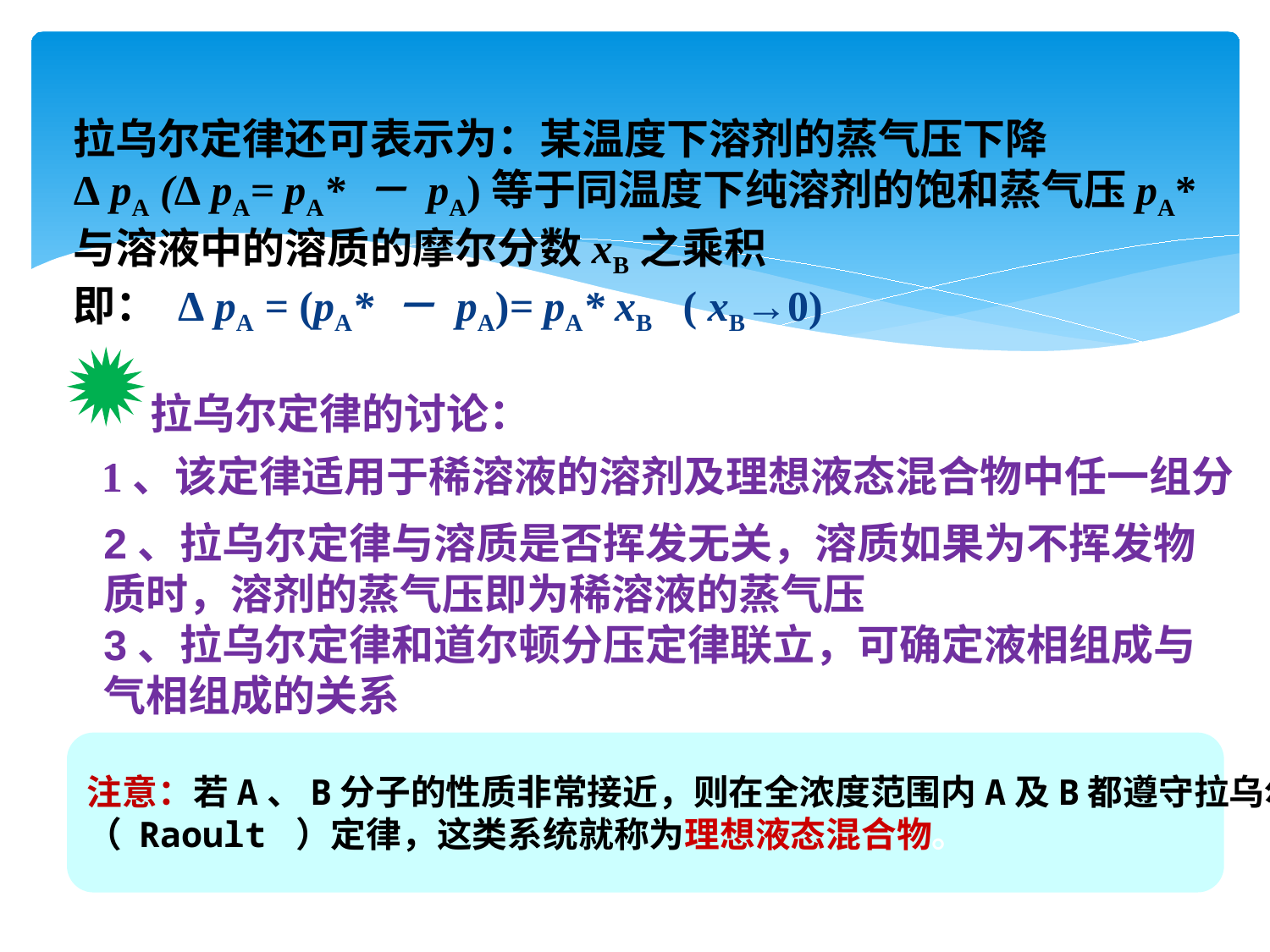

拉乌尔定律还可表示为：某温度下溶剂的蒸气压下降
Δ pA (Δ pA= pA* － pA)等于同温度下纯溶剂的饱和蒸气压pA* 与溶液中的溶质的摩尔分数xB之乘积
即： Δ pA = (pA* － pA)= pA* xB     ( xB→0)

       拉乌尔定律的讨论：

1、该定律适用于稀溶液的溶剂及理想液态混合物中任一组分
2、拉乌尔定律与溶质是否挥发无关，溶质如果为不挥发物质时，溶剂的蒸气压即为稀溶液的蒸气压
3、拉乌尔定律和道尔顿分压定律联立，可确定液相组成与气相组成的关系
注意：若A、B分子的性质非常接近，则在全浓度范围内A及B都遵守拉乌尔
（ Raoult ）定律，这类系统就称为理想液态混合物。